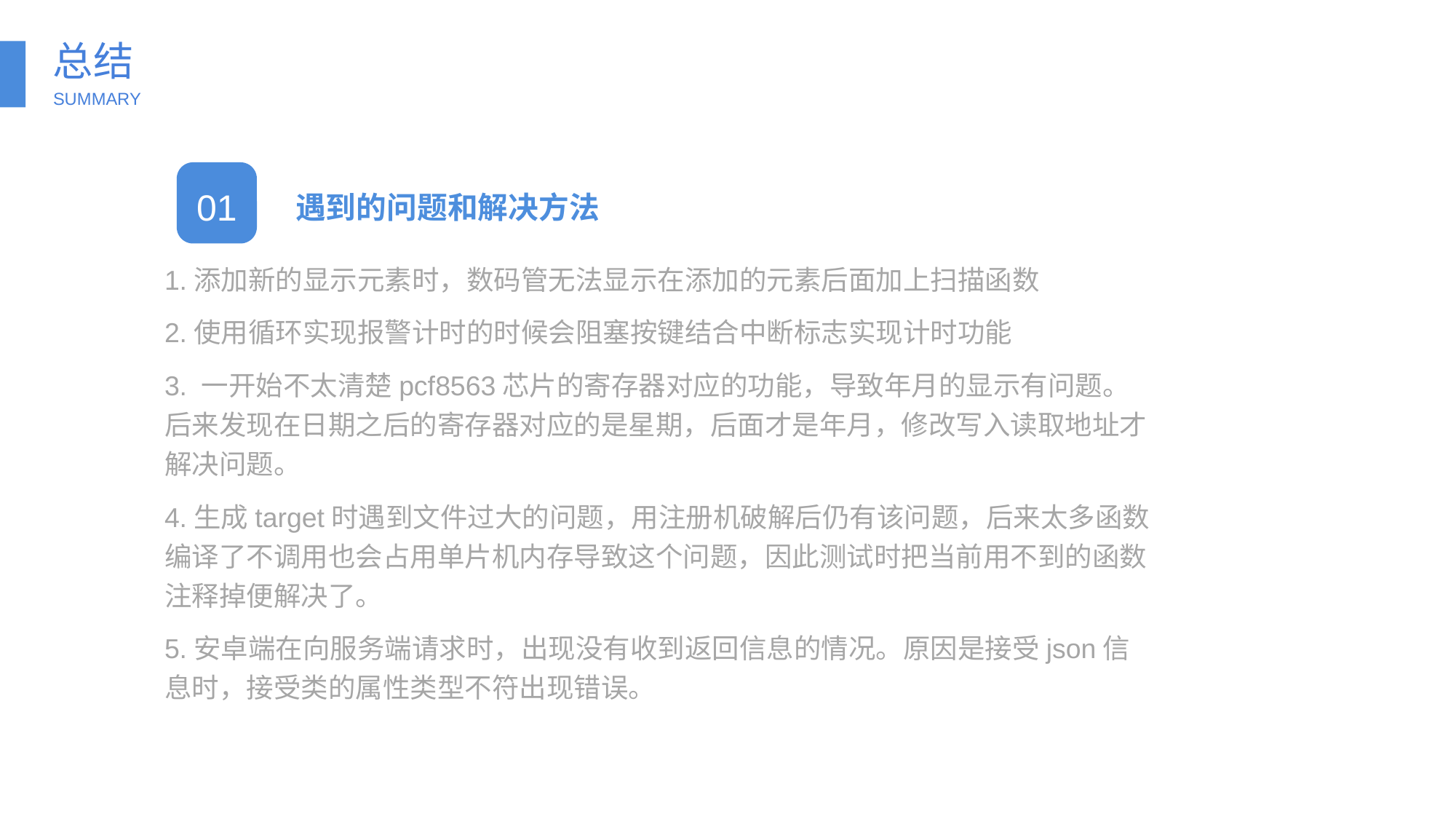

总结

SUMMARY
01

遇到的问题和解决方法
1.添加新的显示元素时，数码管无法显示在添加的元素后面加上扫描函数
2.使用循环实现报警计时的时候会阻塞按键结合中断标志实现计时功能
3. 一开始不太清楚pcf8563芯片的寄存器对应的功能，导致年月的显示有问题。后来发现在日期之后的寄存器对应的是星期，后面才是年月，修改写入读取地址才解决问题。
4.生成target时遇到文件过大的问题，用注册机破解后仍有该问题，后来太多函数编译了不调用也会占用单片机内存导致这个问题，因此测试时把当前用不到的函数注释掉便解决了。
5.安卓端在向服务端请求时，出现没有收到返回信息的情况。原因是接受json信息时，接受类的属性类型不符出现错误。